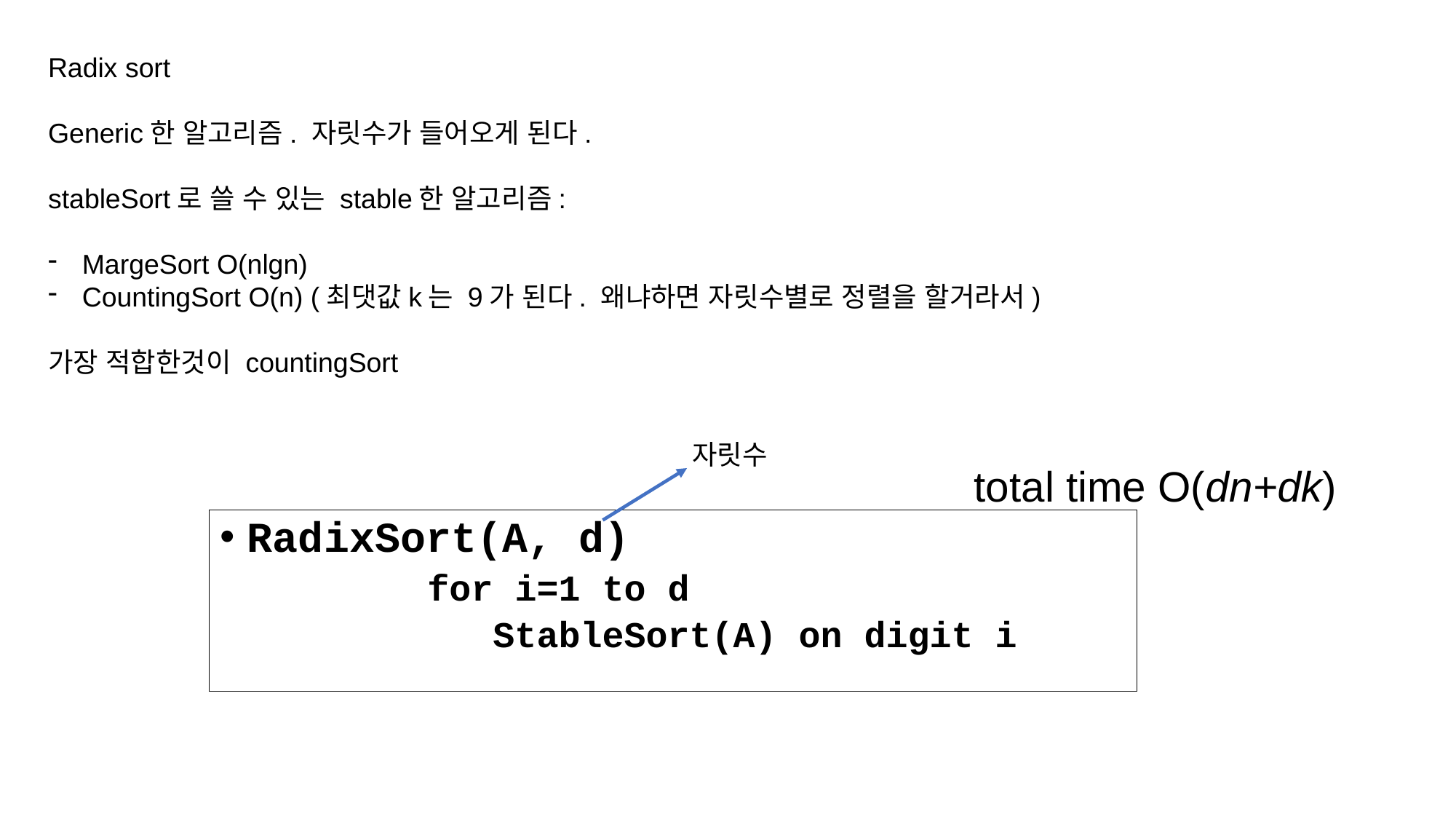

Radix sort

Generic한 알고리즘. 자릿수가 들어오게 된다.

stableSort로 쓸 수 있는 stable한 알고리즘:

MargeSort O(nlgn)
CountingSort O(n) (최댓값k는 9가 된다. 왜냐하면 자릿수별로 정렬을 할거라서)

가장 적합한것이 countingSort
자릿수
total time O(dn+dk)
RadixSort(A, d)
       for i=1 to d
          StableSort(A) on digit i